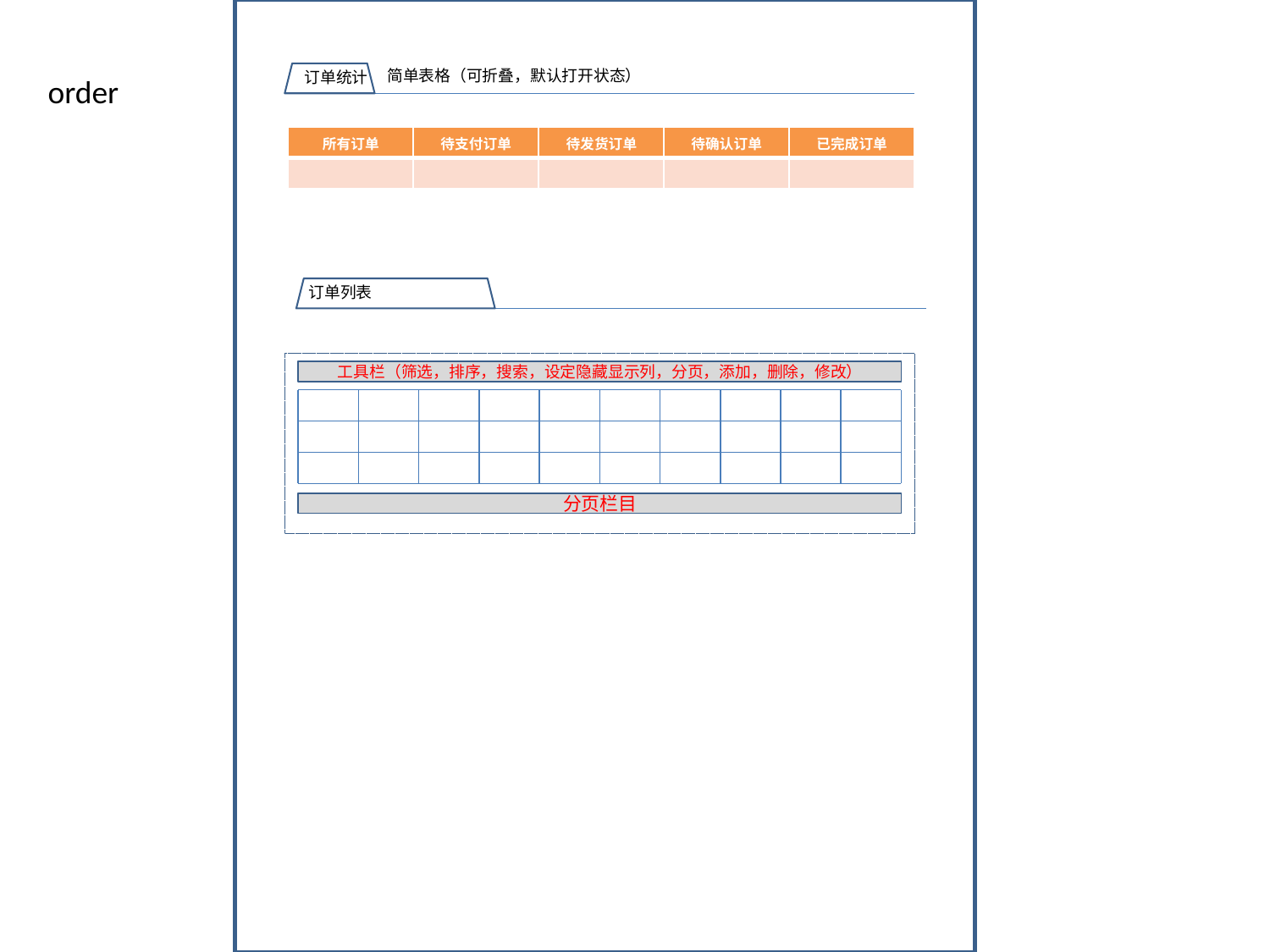

简单表格（可折叠，默认打开状态）
订单统计

order
| 所有订单 | 待支付订单 | 待发货订单 | 待确认订单 | 已完成订单 |
| --- | --- | --- | --- | --- |
|  |  |  |  |  |
订单列表

工具栏（筛选，排序，搜索，设定隐藏显示列，分页，添加，删除，修改）
分页栏目